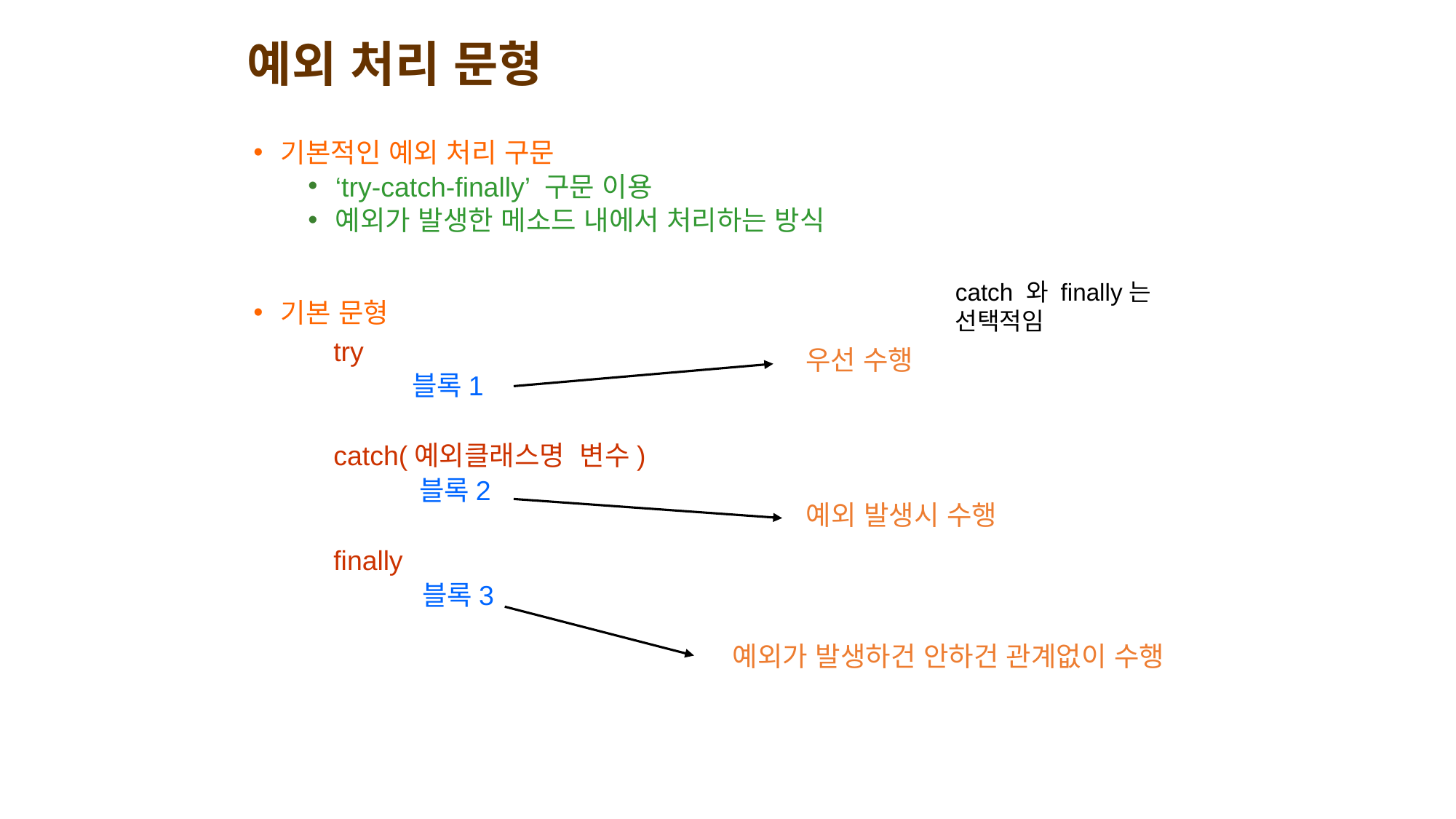

# 예외 처리 문형
기본적인 예외 처리 구문
‘try-catch-finally’ 구문 이용
예외가 발생한 메소드 내에서 처리하는 방식

기본 문형
catch 와 finally는
선택적임
try
	     블록1

catch(예외클래스명  변수)
	     블록2

finally
	블록3
우선 수행

예외 발생시 수행

예외가 발생하건 안하건 관계없이 수행